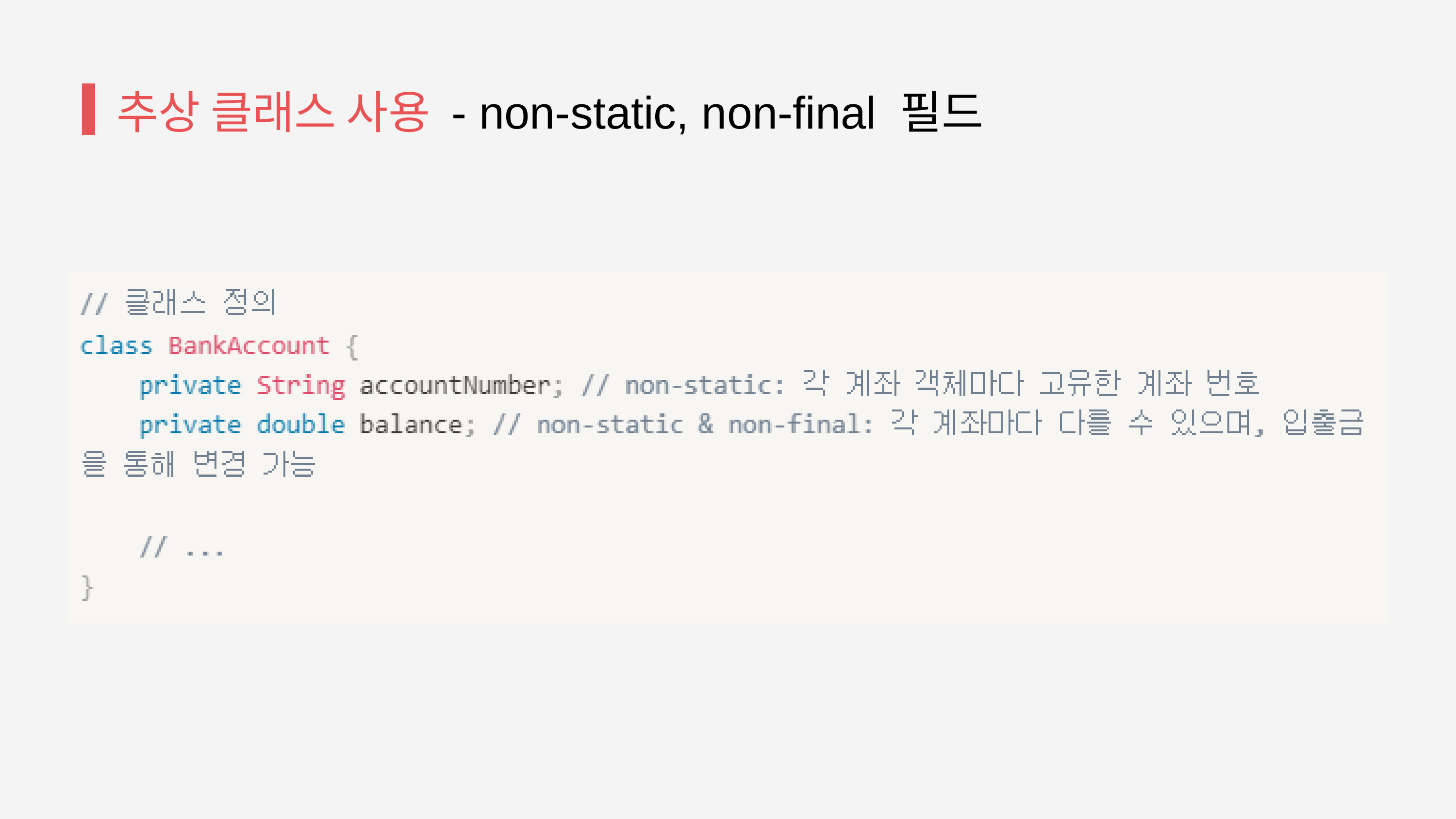

추상 클래스 사용 - non-static, non-final 필드